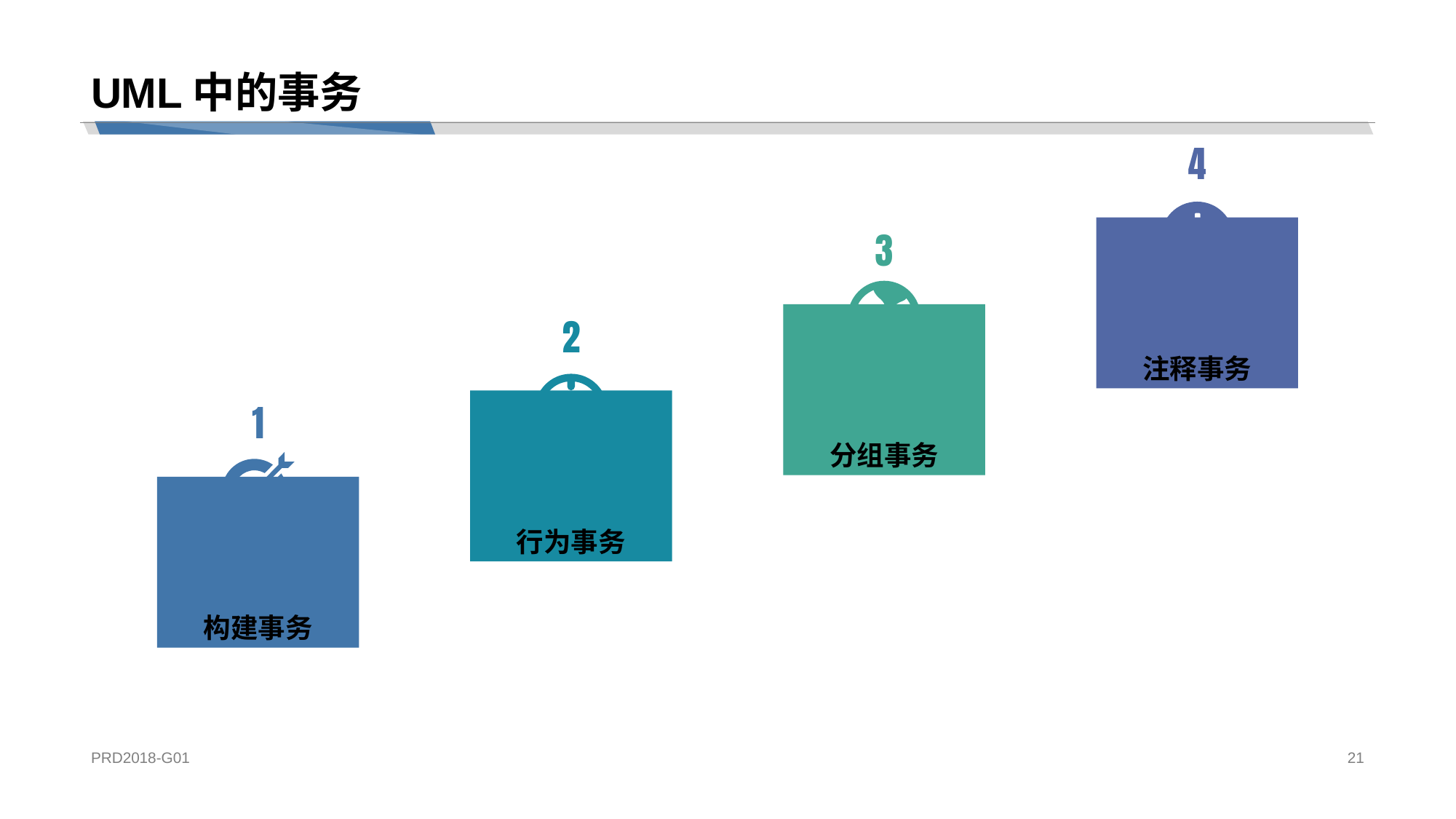

# UML中的事务
4

注释事务
3

分组事务
2

行为事务
1

构建事务
PRD2018-G01
21